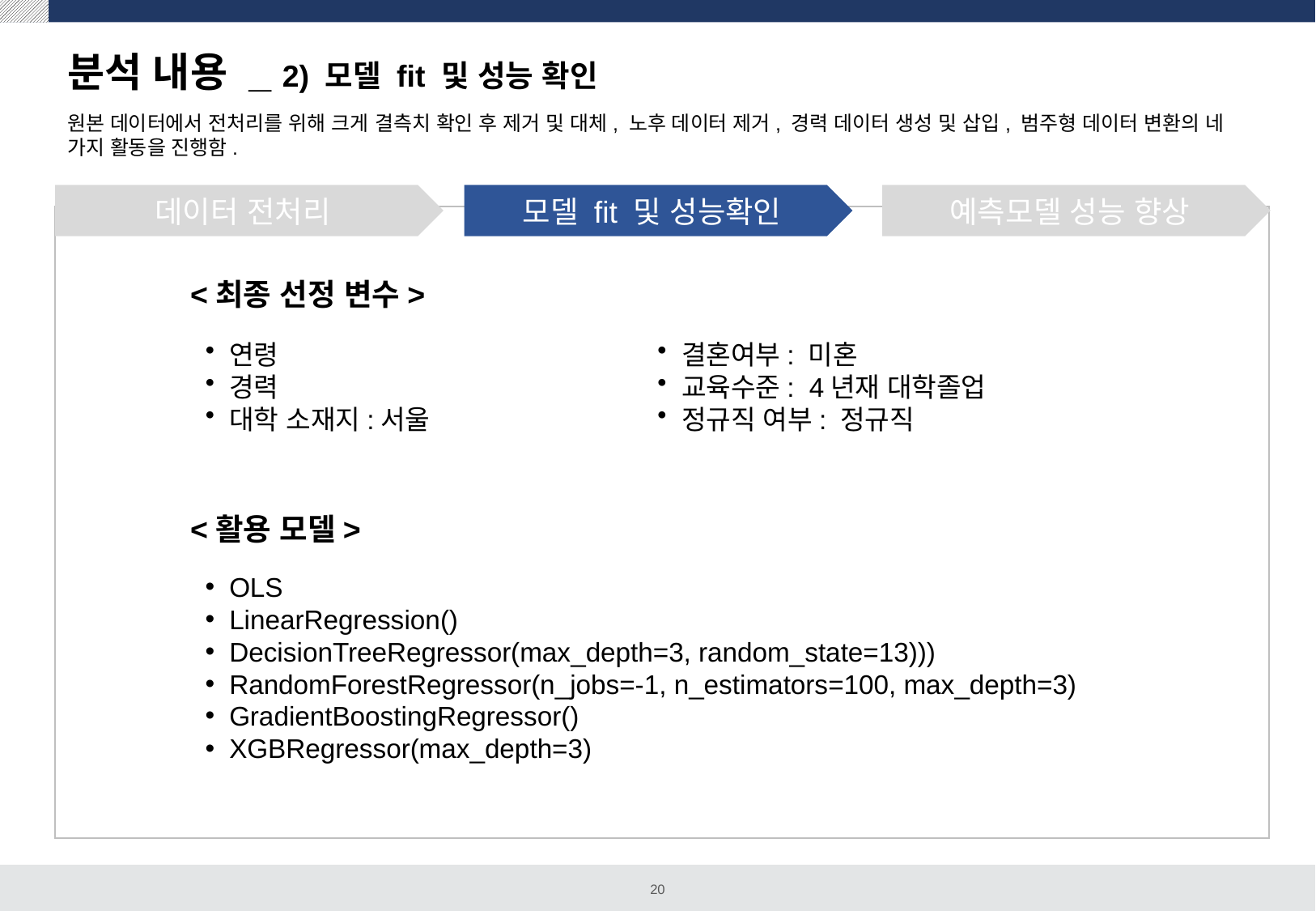

# 분석 내용 _ 2) 모델 fit 및 성능 확인
원본 데이터에서 전처리를 위해 크게 결측치 확인 후 제거 및 대체, 노후 데이터 제거, 경력 데이터 생성 및 삽입, 범주형 데이터 변환의 네 가지 활동을 진행함.
모델 fit 및 성능확인
예측모델 성능 향상
데이터 전처리

<최종 선정 변수>
연령
경력
대학 소재지:서울
결혼여부: 미혼
교육수준:  4년재 대학졸업
정규직 여부: 정규직
<활용 모델>
OLS
LinearRegression()
DecisionTreeRegressor(max_depth=3, random_state=13)))
RandomForestRegressor(n_jobs=-1, n_estimators=100, max_depth=3)
GradientBoostingRegressor()
XGBRegressor(max_depth=3)